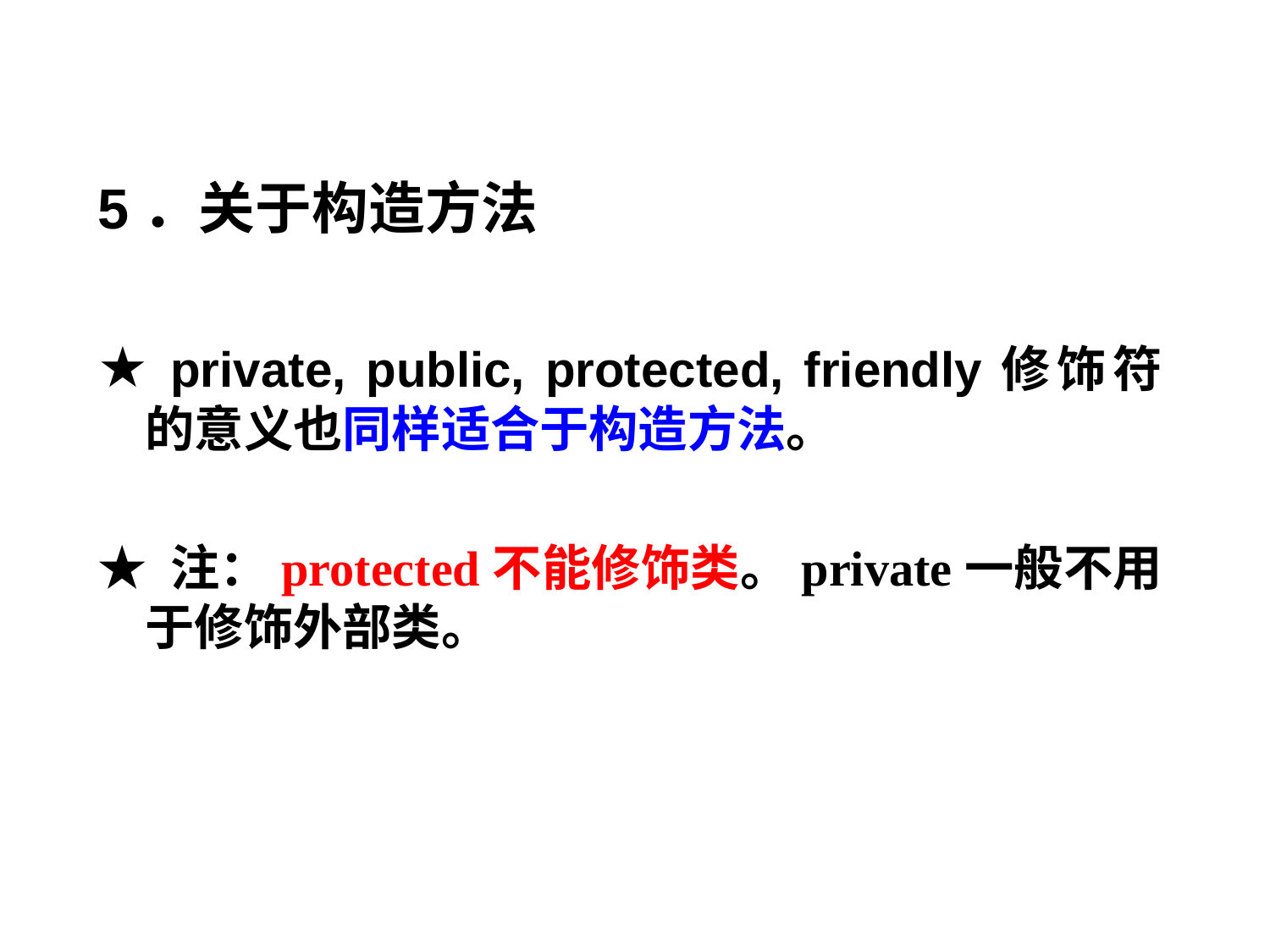

5．关于构造方法

★ private, public, protected, friendly修饰符的意义也同样适合于构造方法。

★ 注：protected不能修饰类。private一般不用于修饰外部类。